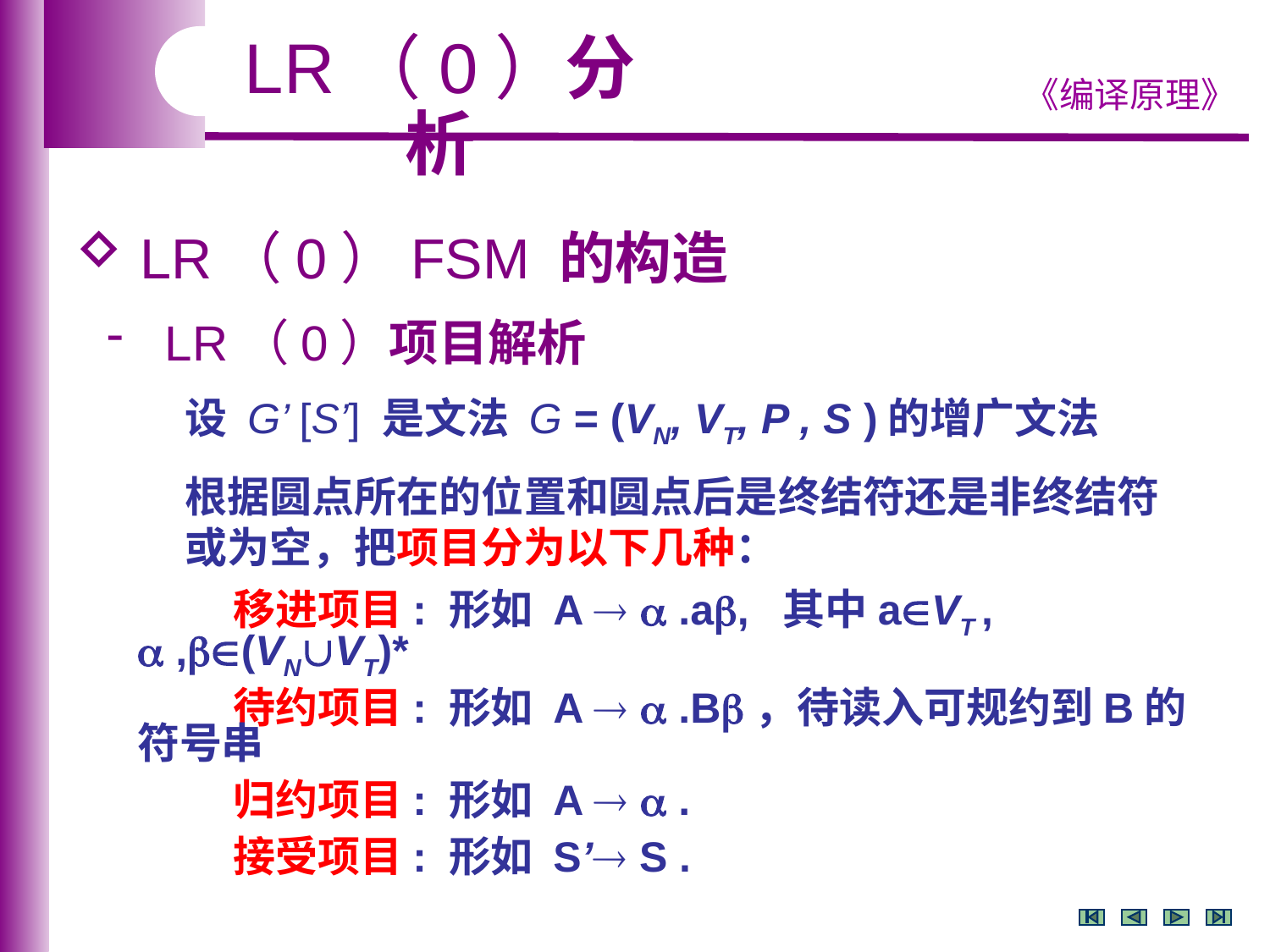

LR（0）分析
 LR（0）FSM 的构造

  LR（0）项目解析

    设 G’ [S’] 是文法 G = (VN, VT, P , S )的增广文法

    根据圆点所在的位置和圆点后是终结符还是非终结符
    或为空，把项目分为以下几种：
         移进项目: 形如 A → α .aβ,  其中a∈VT , α ,β∈(VN∪VT)*
         待约项目: 形如 A → α .Bβ，待读入可规约到B的符号串
         归约项目: 形如 A → α .
         接受项目: 形如 S’→ S .